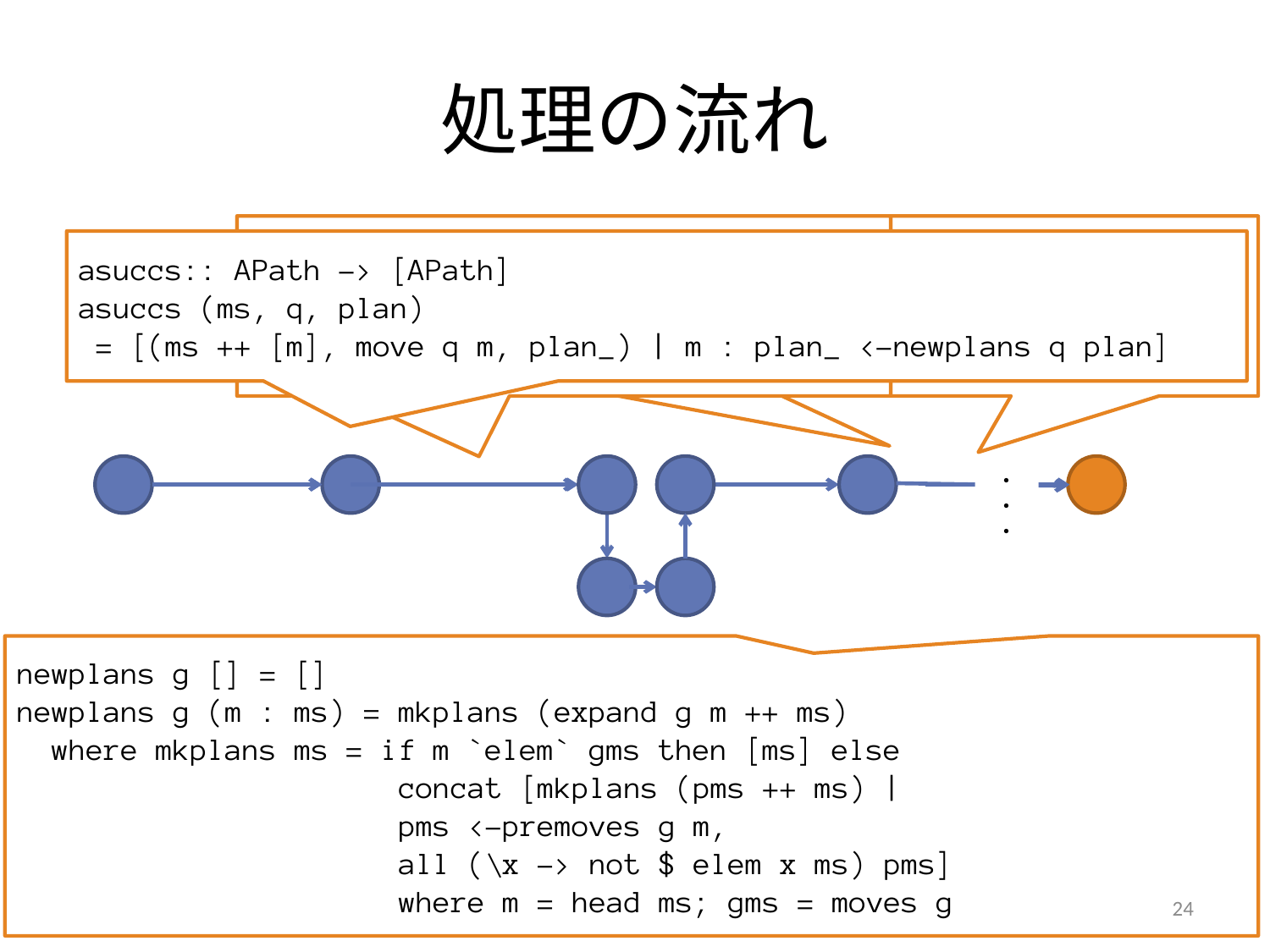

# 処理の流れ
premoves :: Grid -> Move -> [[Move]]
premoves g (v, c) =
  freeingmoves c (blocker g c)
premoves :: Grid -> Move -> [[Move]]
premoves g (v, c) =
  freeingmoves c (blocker g c)
goalmoves :: Grid -> Plan
goalmoves g =
  [(0, c) |
  c <- [snd (head g) + 1 .. 20]]
asuccs:: APath -> [APath]
asuccs (ms, q, plan)
 = [(ms ++ [m], move q m, plan_) | m : plan_ <-newplans q plan]

・・・

newplans g [] = []
newplans g (m : ms) = mkplans (expand g m ++ ms)
  where mkplans ms = if m `elem` gms then [ms] else
                      concat [mkplans (pms ++ ms) |
                      pms <-premoves g m,
                      all (\x -> not $ elem x ms) pms]
                      where m = head ms; gms = moves g
24